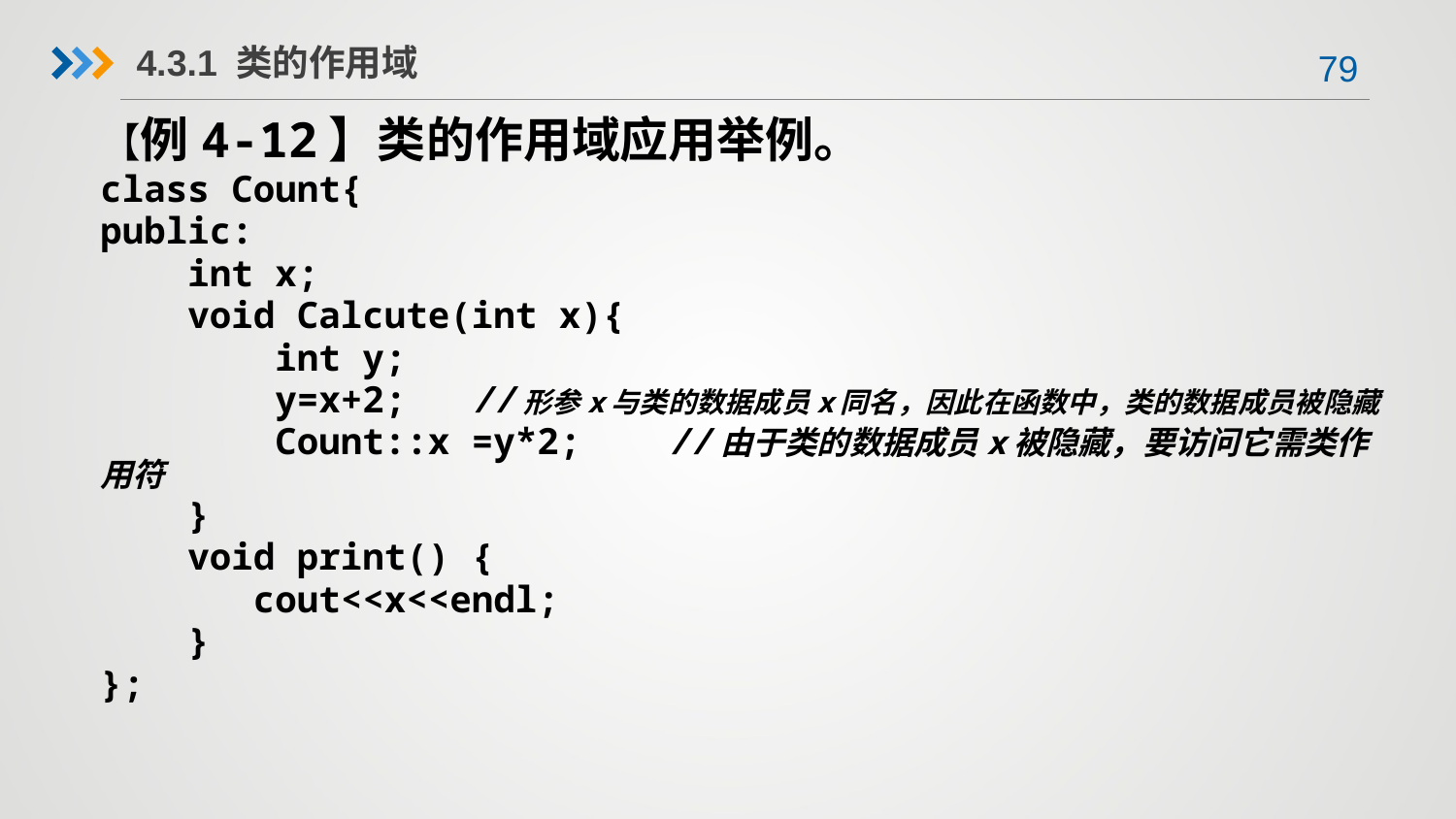

4.3.1 类的作用域
【例4-12】类的作用域应用举例。
class Count{
public:
    int x;
    void Calcute(int x){
        int y;
        y=x+2;   //形参x与类的数据成员x同名，因此在函数中，类的数据成员被隐藏
        Count::x =y*2;    //由于类的数据成员x被隐藏，要访问它需类作用符
    }
    void print() {
       cout<<x<<endl;
    }
};